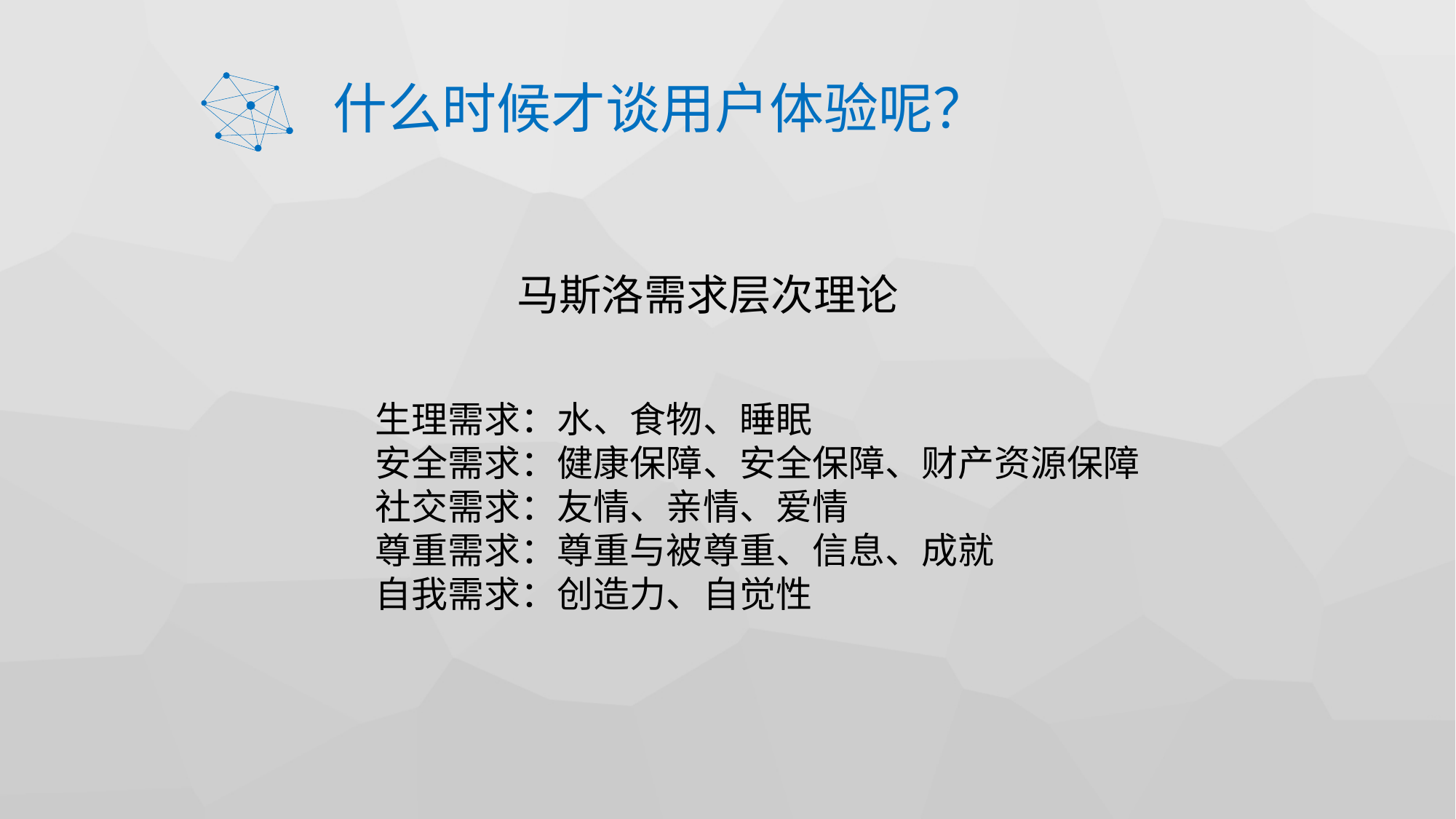

# 什么时候才谈用户体验呢？
马斯洛需求层次理论
生理需求：水、食物、睡眠
安全需求：健康保障、安全保障、财产资源保障
社交需求：友情、亲情、爱情
尊重需求：尊重与被尊重、信息、成就
自我需求：创造力、自觉性